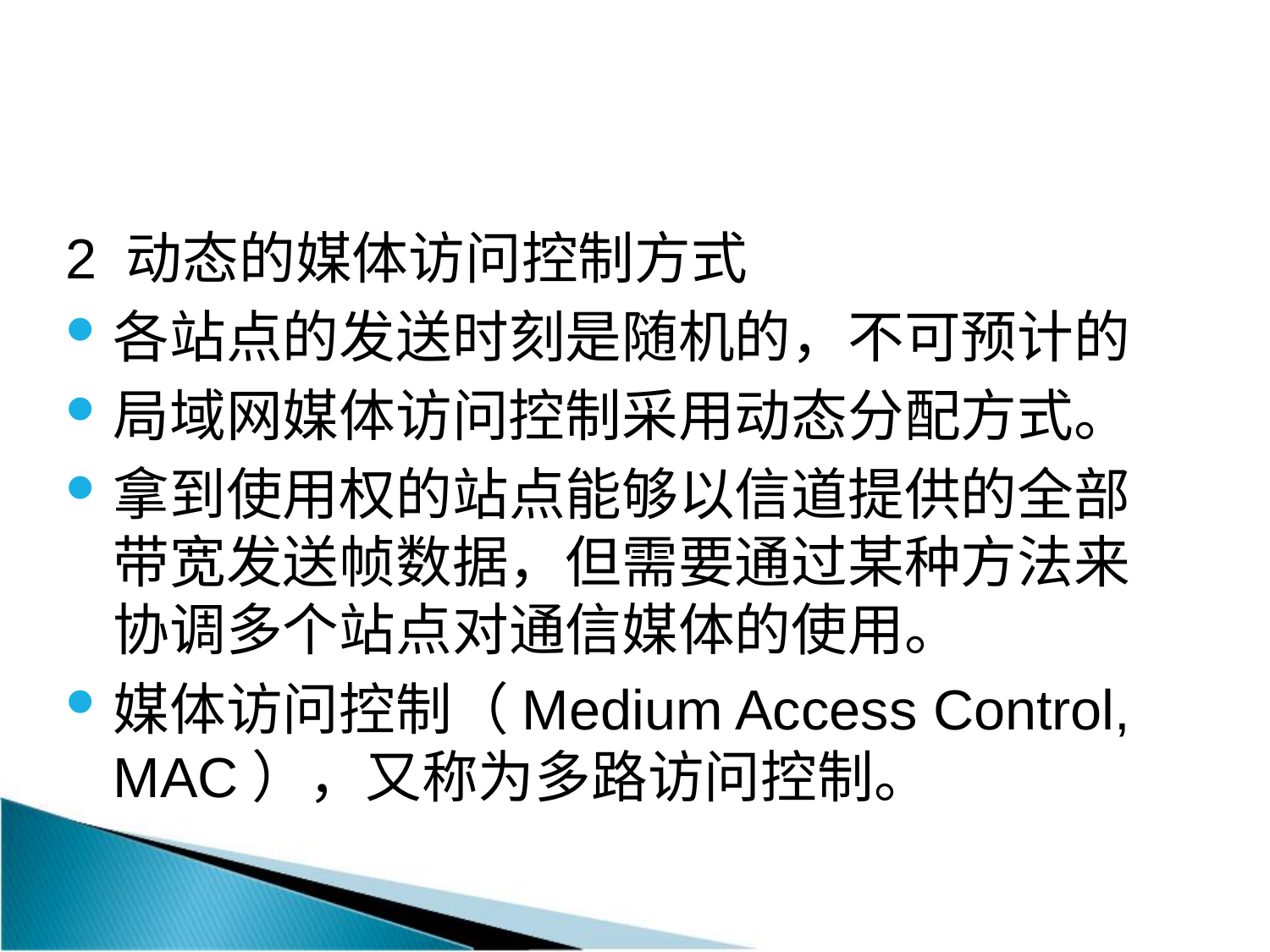

#
2 动态的媒体访问控制方式
各站点的发送时刻是随机的，不可预计的
局域网媒体访问控制采用动态分配方式。
拿到使用权的站点能够以信道提供的全部带宽发送帧数据，但需要通过某种方法来协调多个站点对通信媒体的使用。
媒体访问控制（Medium Access Control, MAC），又称为多路访问控制。